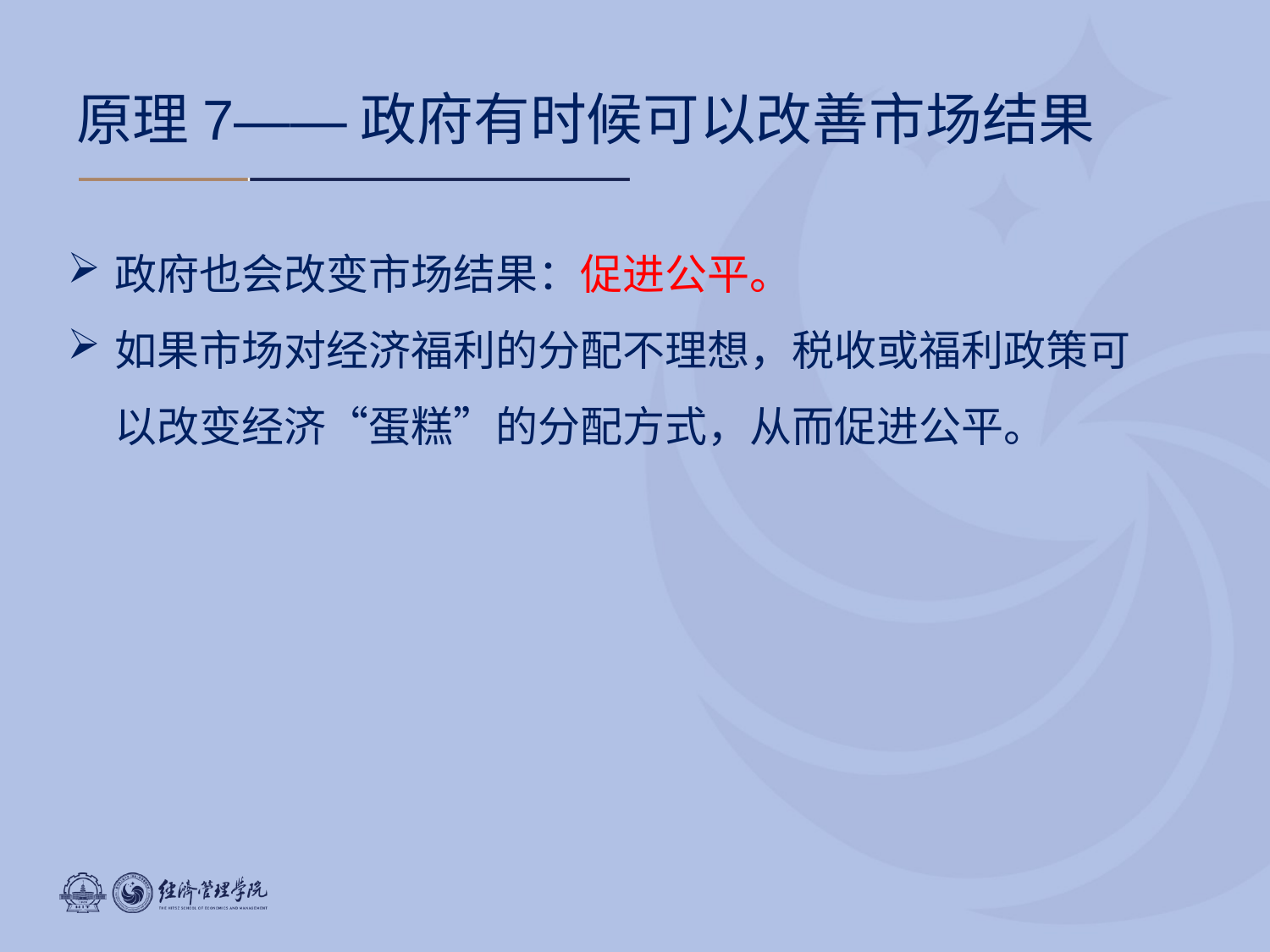

# 原理7——政府有时候可以改善市场结果
政府也会改变市场结果：促进公平。
如果市场对经济福利的分配不理想，税收或福利政策可以改变经济“蛋糕”的分配方式，从而促进公平。